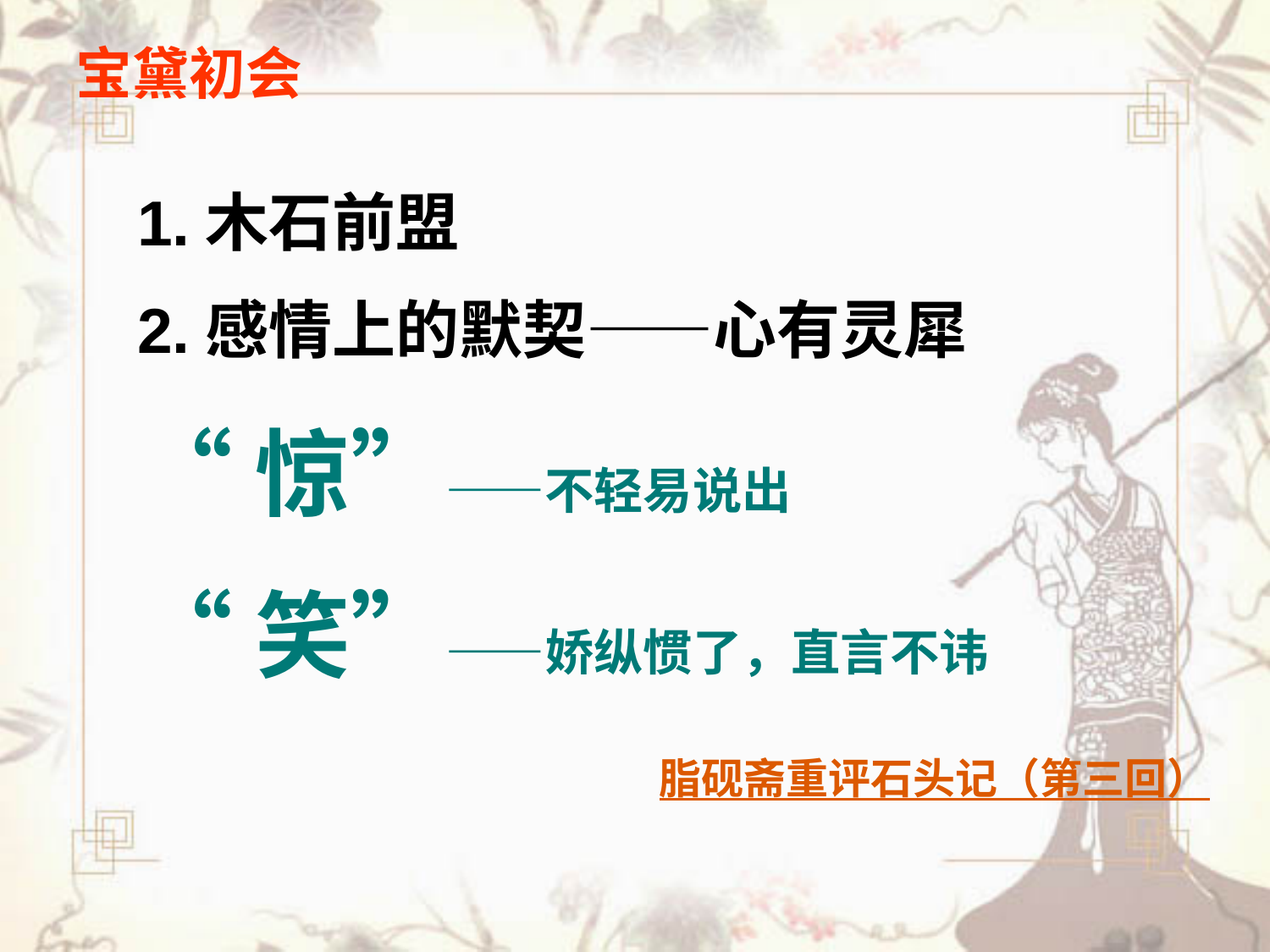

宝黛初会
1.木石前盟
2.感情上的默契——心有灵犀
“惊”——不轻易说出
“笑”——娇纵惯了，直言不讳
脂砚斋重评石头记（第三回）